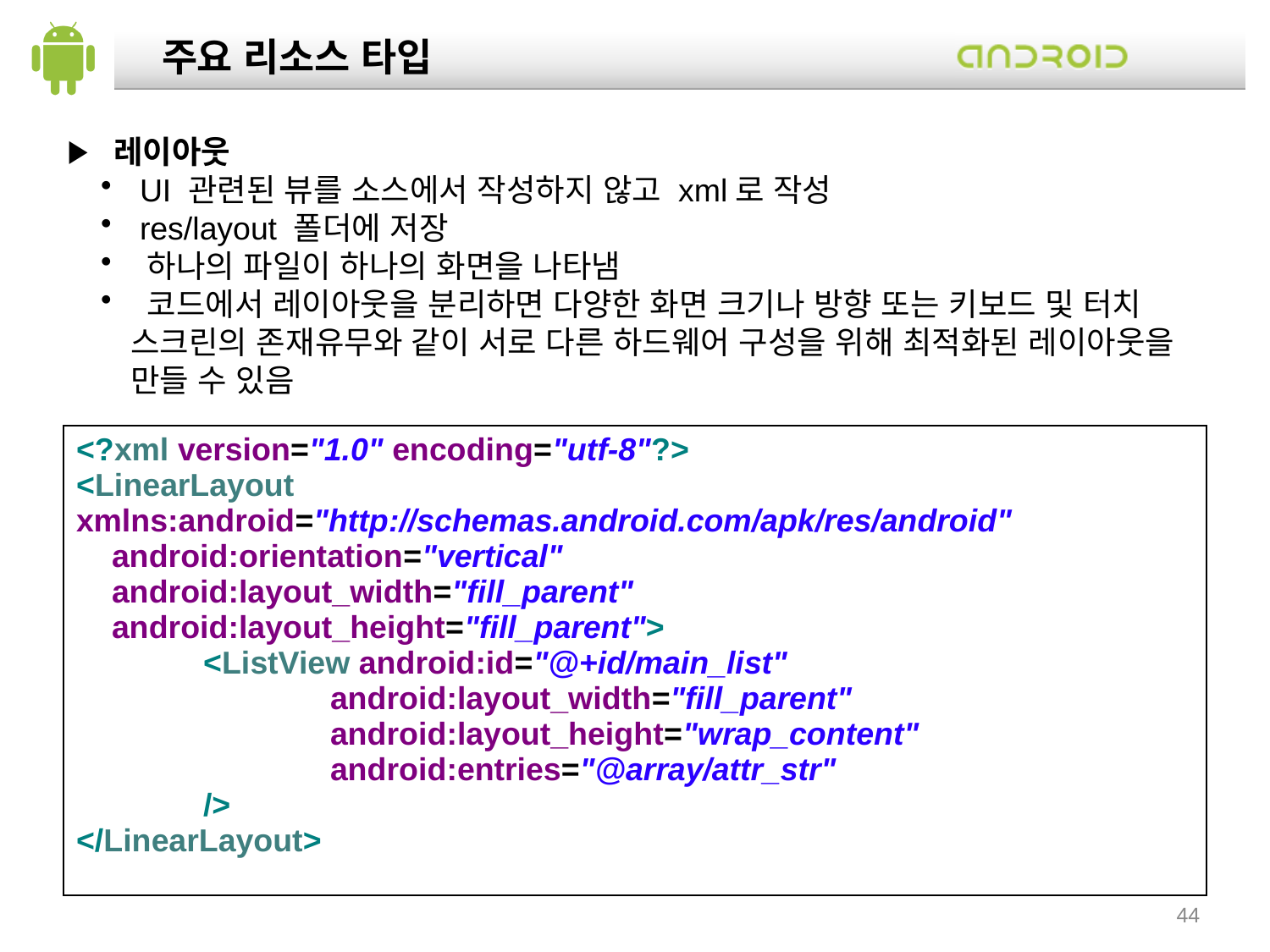

주요 리소스 타입
 레이아웃
 UI 관련된 뷰를 소스에서 작성하지 않고 xml로 작성
 res/layout 폴더에 저장
 하나의 파일이 하나의 화면을 나타냄
 코드에서 레이아웃을 분리하면 다양한 화면 크기나 방향 또는 키보드 및 터치 스크린의 존재유무와 같이 서로 다른 하드웨어 구성을 위해 최적화된 레이아웃을 만들 수 있음
| <?xml version="1.0" encoding="utf-8"?> <LinearLayout xmlns:android="http://schemas.android.com/apk/res/android" android:orientation="vertical" android:layout\_width="fill\_parent" android:layout\_height="fill\_parent"> <ListView android:id="@+id/main\_list" android:layout\_width="fill\_parent" android:layout\_height="wrap\_content" android:entries="@array/attr\_str" /> </LinearLayout> |
| --- |
44